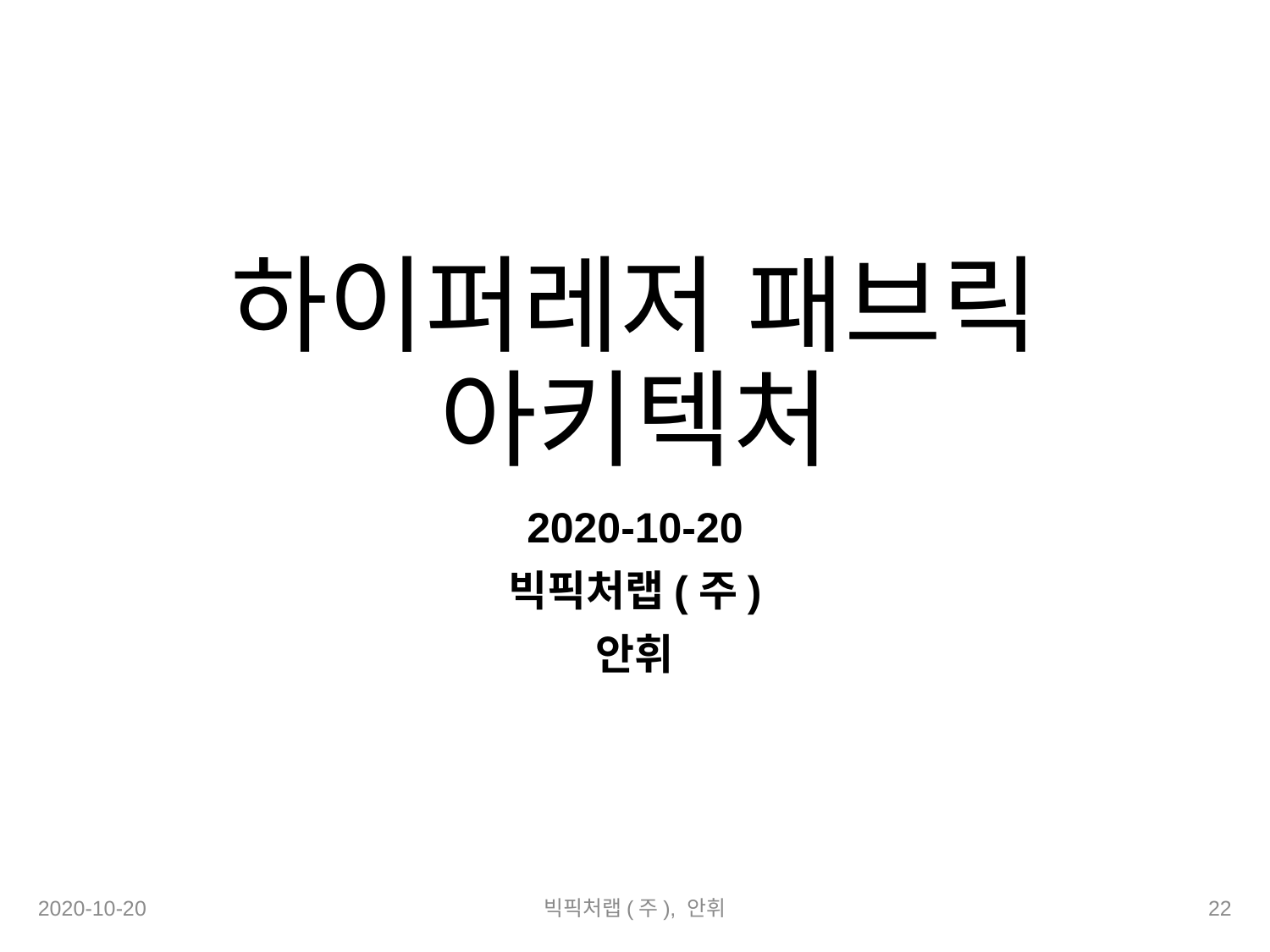

# 하이퍼레저 패브릭 아키텍처
2020-10-20
빅픽처랩(주)
안휘
22
2020-10-20
빅픽처랩(주), 안휘